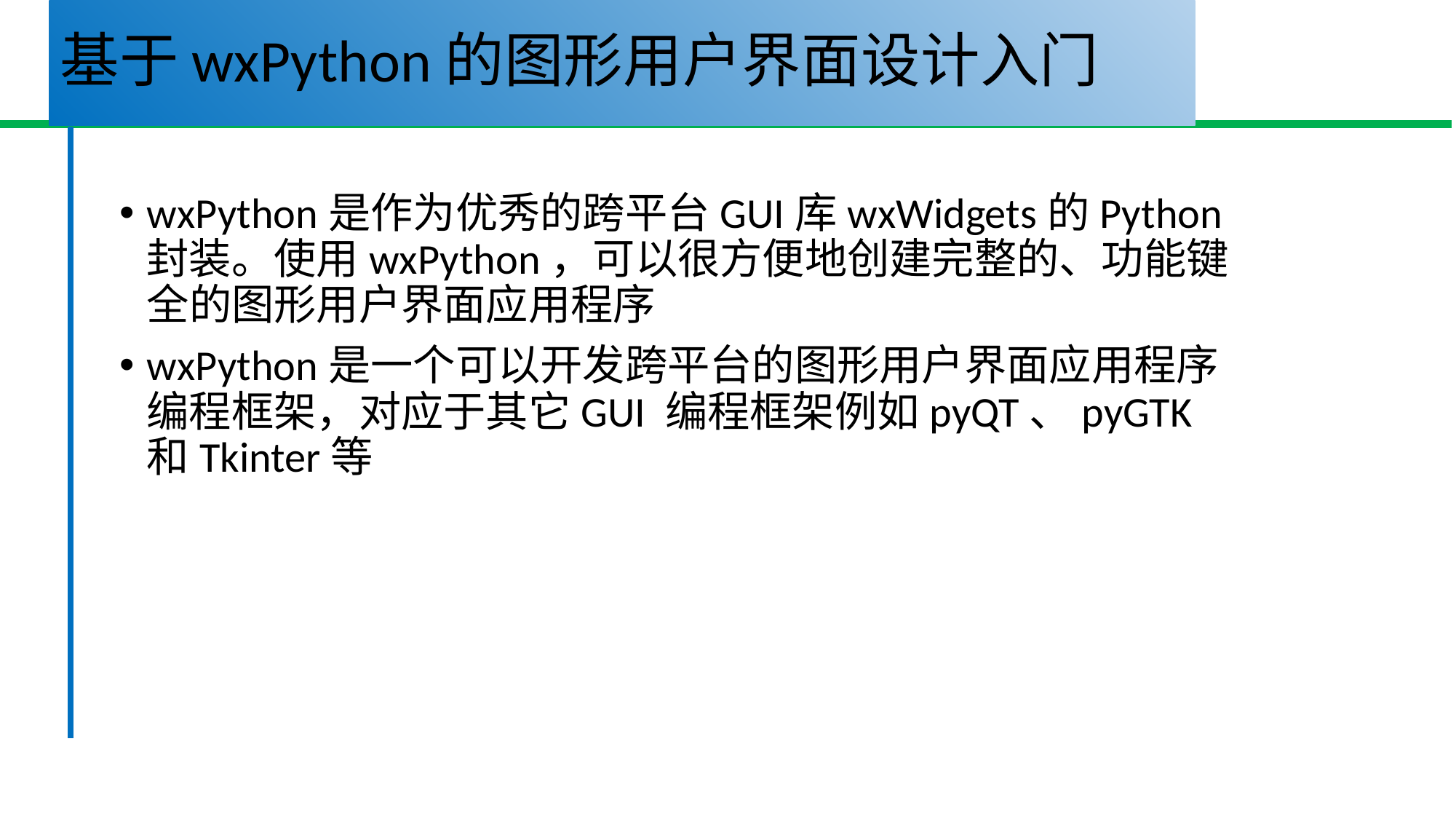

# 基于wxPython的图形用户界面设计入门
wxPython是作为优秀的跨平台GUI库wxWidgets的Python封装。使用wxPython，可以很方便地创建完整的、功能键全的图形用户界面应用程序
wxPython是一个可以开发跨平台的图形用户界面应用程序编程框架，对应于其它GUI 编程框架例如pyQT、pyGTK和Tkinter等